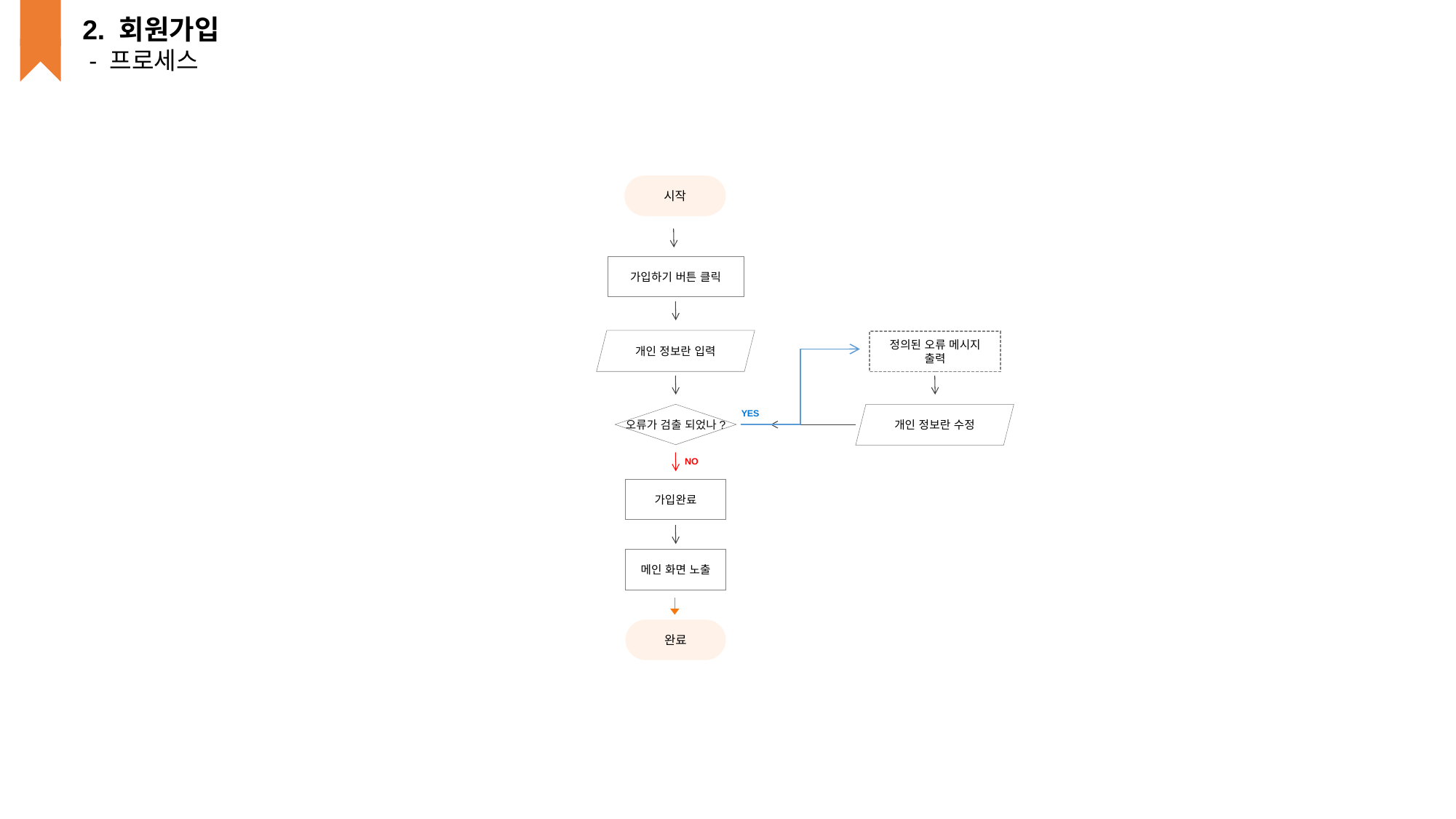

2. 회원가입
 - 프로세스

시작
가입하기 버튼 클릭
개인 정보란 입력
정의된 오류 메시지
출력
YES
오류가 검출 되었나?
개인 정보란 수정
NO
가입완료
메인 화면 노출
완료